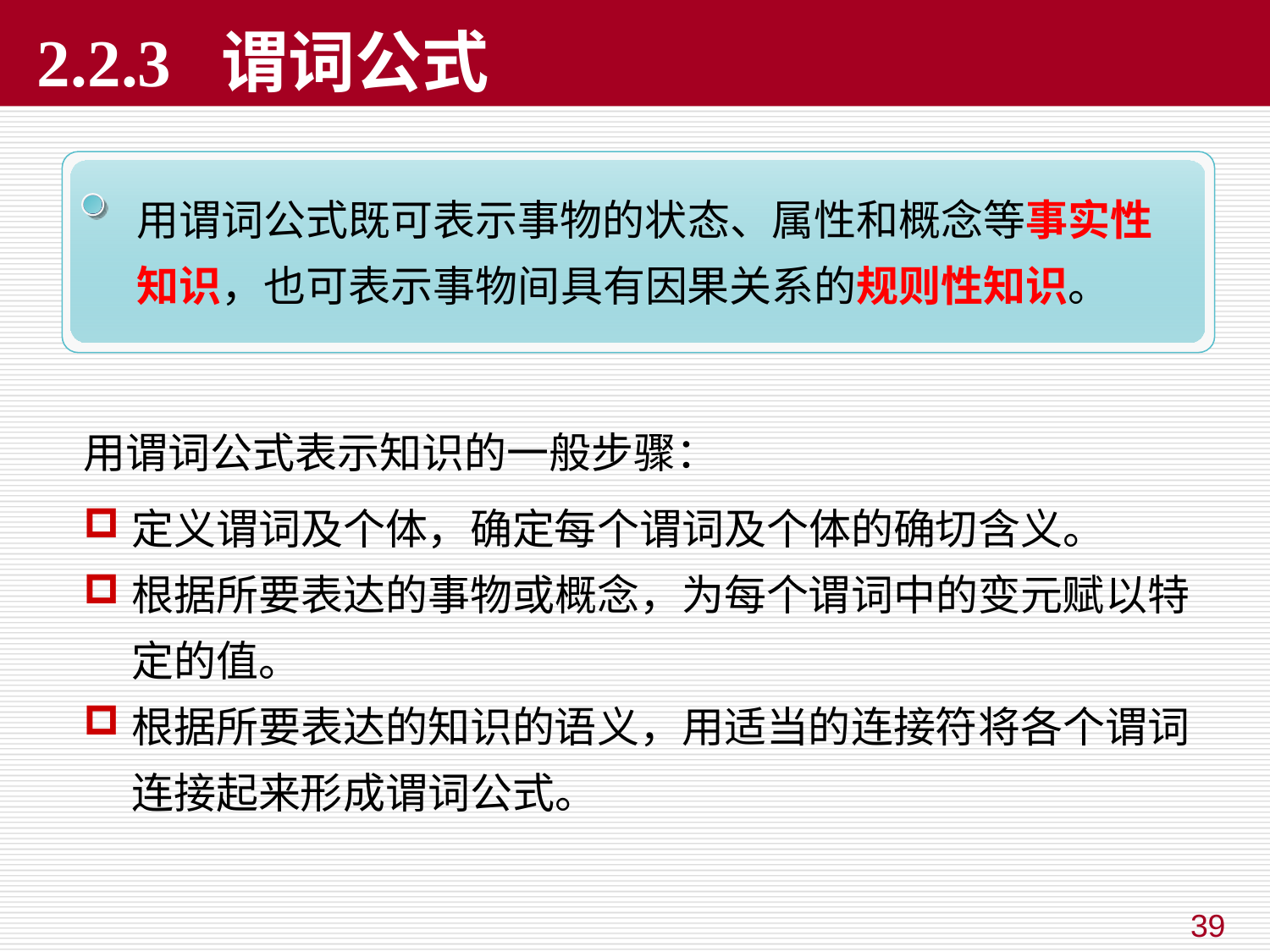

# 2.2.3  谓词公式

用谓词公式既可表示事物的状态、属性和概念等事实性知识，也可表示事物间具有因果关系的规则性知识。

用谓词公式表示知识的一般步骤：
定义谓词及个体，确定每个谓词及个体的确切含义。
根据所要表达的事物或概念，为每个谓词中的变元赋以特定的值。
根据所要表达的知识的语义，用适当的连接符将各个谓词连接起来形成谓词公式。

39